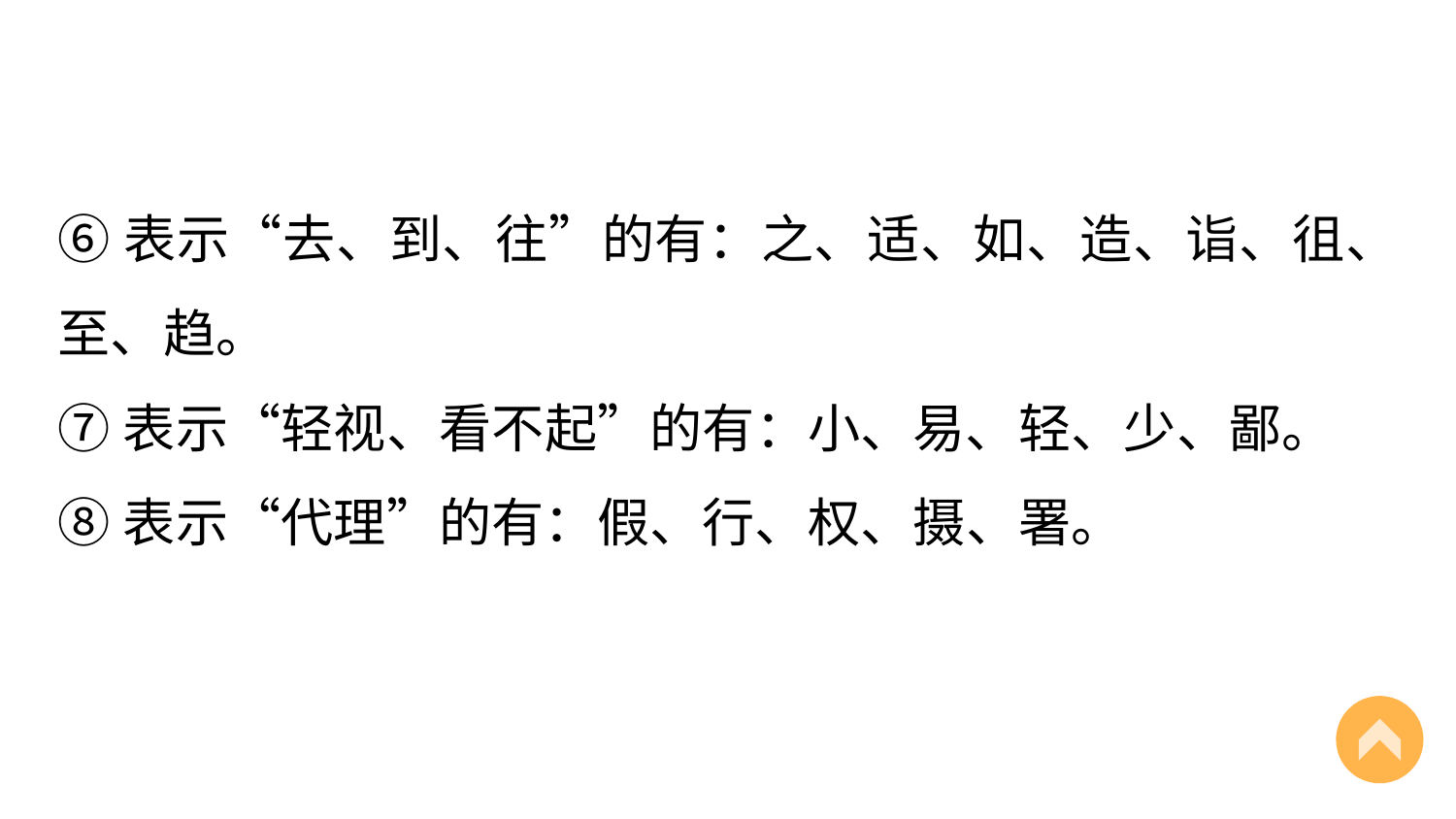

⑥表示“去、到、往”的有：之、适、如、造、诣、徂、至、趋。
⑦表示“轻视、看不起”的有：小、易、轻、少、鄙。
⑧表示“代理”的有：假、行、权、摄、署。